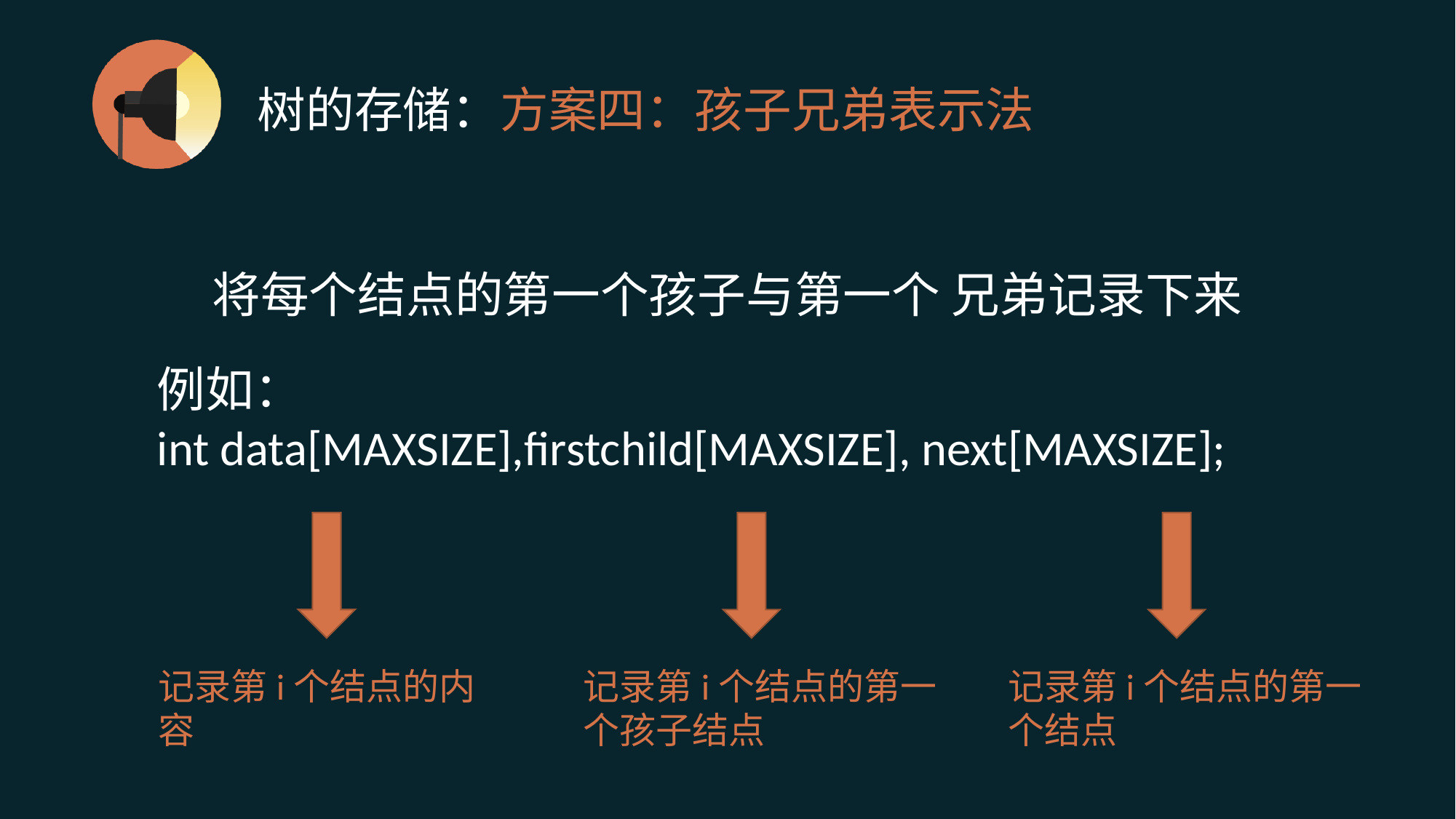

# 树的存储：方案四：孩子兄弟表示法
将每个结点的第一个孩子与第一个 兄弟记录下来
例如：
int data[MAXSIZE],firstchild[MAXSIZE], next[MAXSIZE];

记录第i个结点的内容
记录第i个结点的第一个孩子结点
记录第i个结点的第一个结点